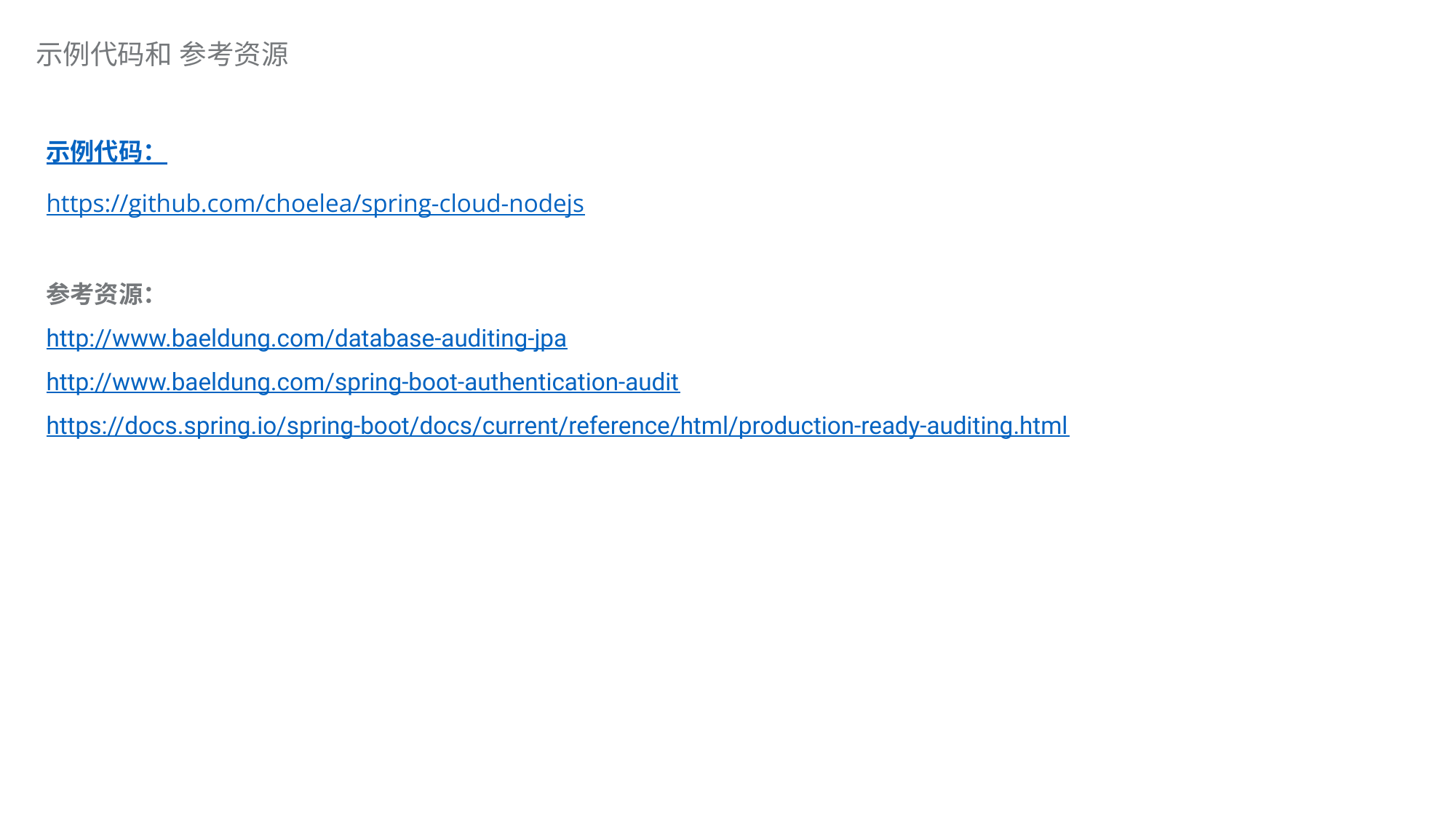

示例代码和 参考资源
示例代码：
https://github.com/choelea/spring-cloud-nodejs

参考资源：
http://www.baeldung.com/database-auditing-jpa
http://www.baeldung.com/spring-boot-authentication-audit
https://docs.spring.io/spring-boot/docs/current/reference/html/production-ready-auditing.html